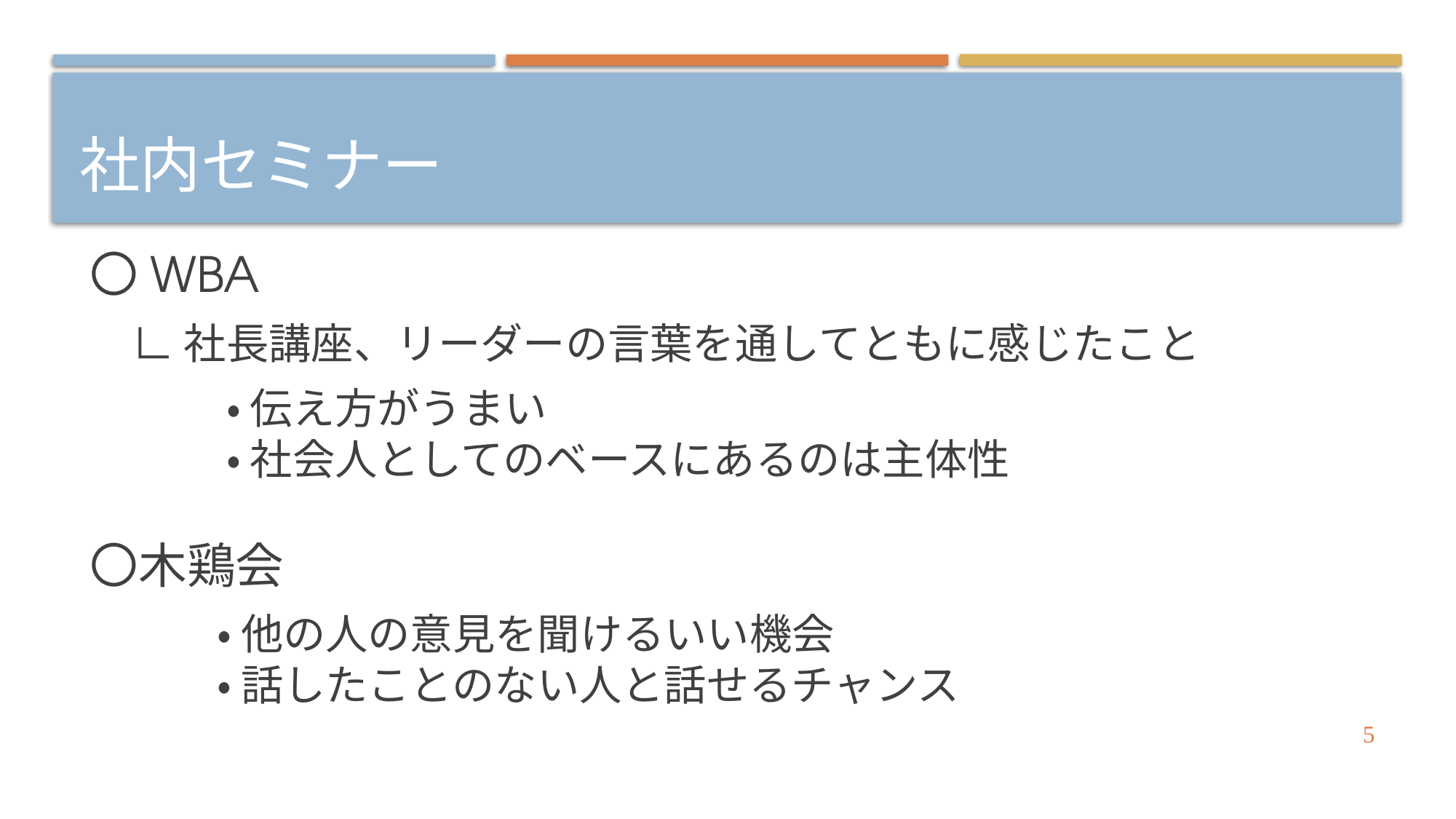

# 社内セミナー
〇WBA

　∟ 社長講座、リーダーの言葉を通してともに感じたこと

　　 　・ 伝え方がうまい
　　　 ・ 社会人としてのベースにあるのは主体性

〇木鶏会

　　　・ 他の人の意見を聞けるいい機会
　　　・ 話したことのない人と話せるチャンス

5